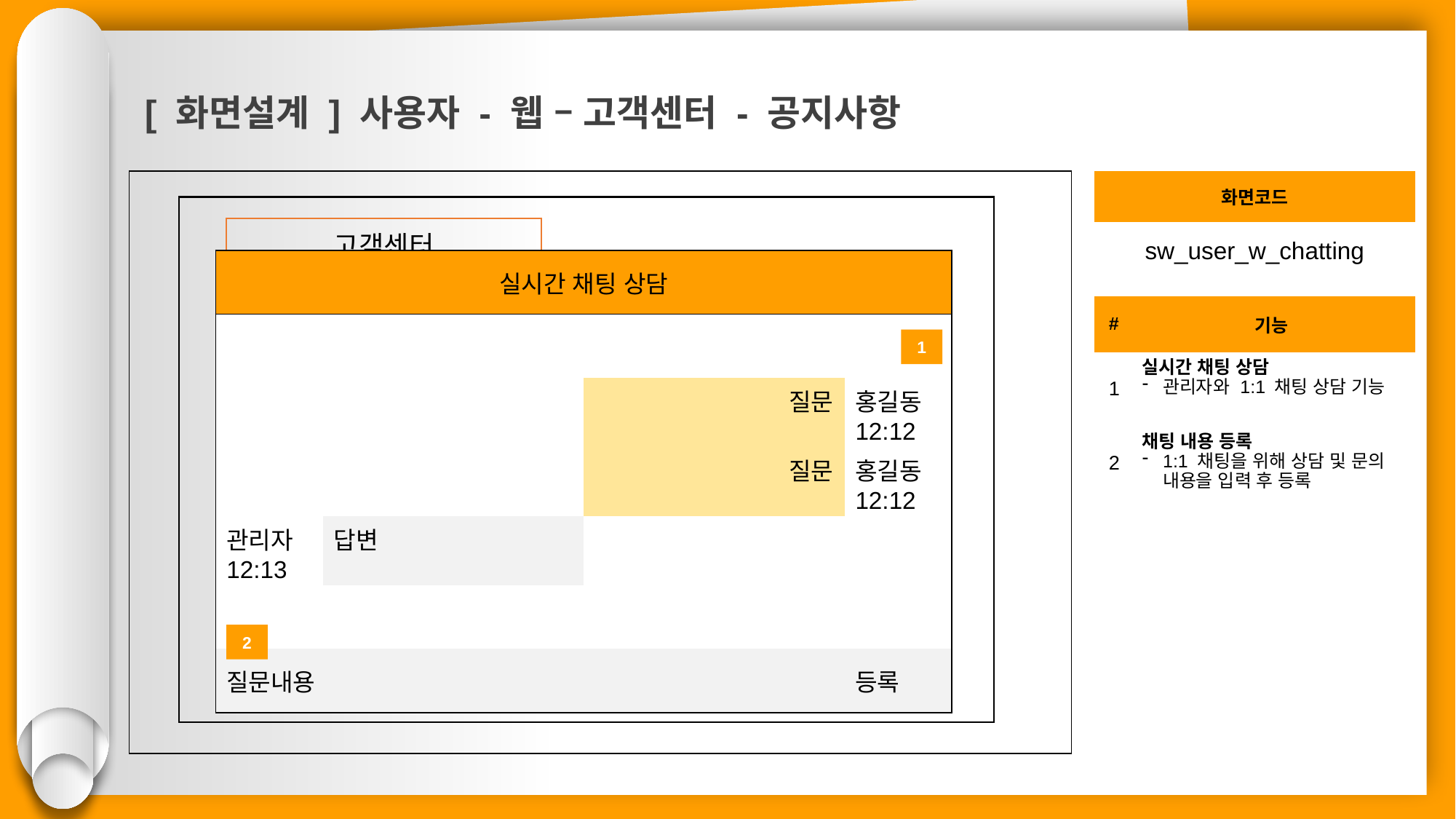

[ 화면설계 ] 사용자 - 웹 – 고객센터 - 공지사항

| 화면코드 |
| --- |
| sw\_user\_w\_chatting |

고객센터
| 실시간 채팅 상담 |  |  |  |
| --- | --- | --- | --- |
|  |  |  |  |
|  |  | 질문 | 홍길동 12:12 |
|  |  | 질문 | 홍길동 12:12 |
| 관리자 12:13 | 답변 |  |  |
|  |  |  |  |
| 질문내용 |  |  | 등록 |
FAQ
실시간 채팅 상담
공지사항
| # | 기능 |
| --- | --- |
| 1 | 실시간 채팅 상담 관리자와 1:1 채팅 상담 기능 |
| 2 | 채팅 내용 등록 1:1 채팅을 위해 상담 및 문의 내용을 입력 후 등록 |
1
2